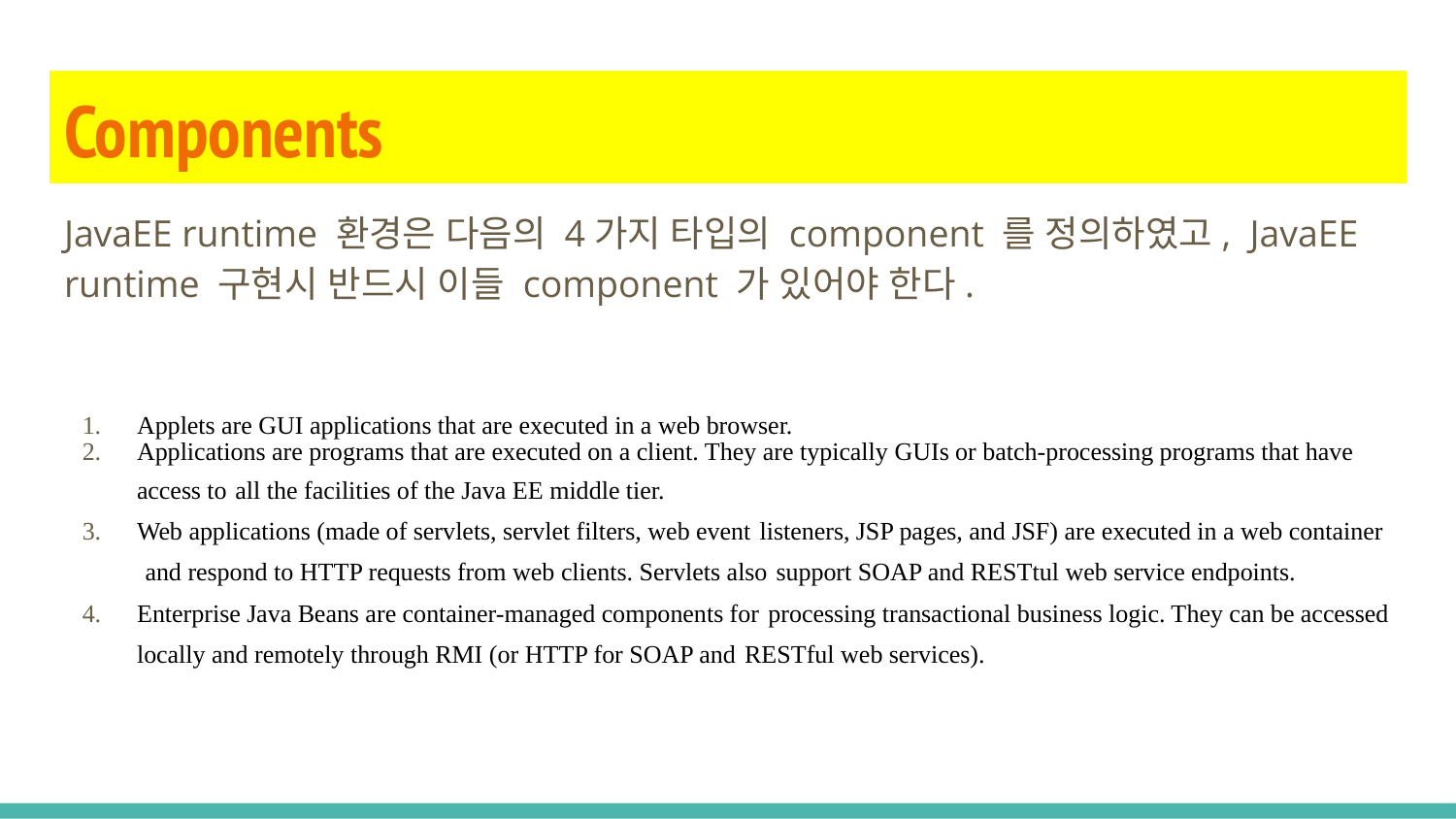

# Components
JavaEE runtime 환경은 다음의 4가지 타입의 component 를 정의하였고,  JavaEE runtime 구현시 반드시 이들 component 가 있어야 한다.

Applets are GUI applications that are executed in a web browser.
Applications are programs that are executed on a client. They are typically GUIs or batch-processing programs that have access to all the facilities of the Java EE middle tier.
Web applications (made of servlets, servlet filters, web event listeners, JSP pages, and JSF) are executed in a web container   and respond to HTTP requests from web clients. Servlets also support SOAP and RESTtul web service endpoints.
Enterprise Java Beans are container-managed components for processing transactional business logic. They can be accessed locally and remotely through RMI (or HTTP for SOAP and RESTful web services).